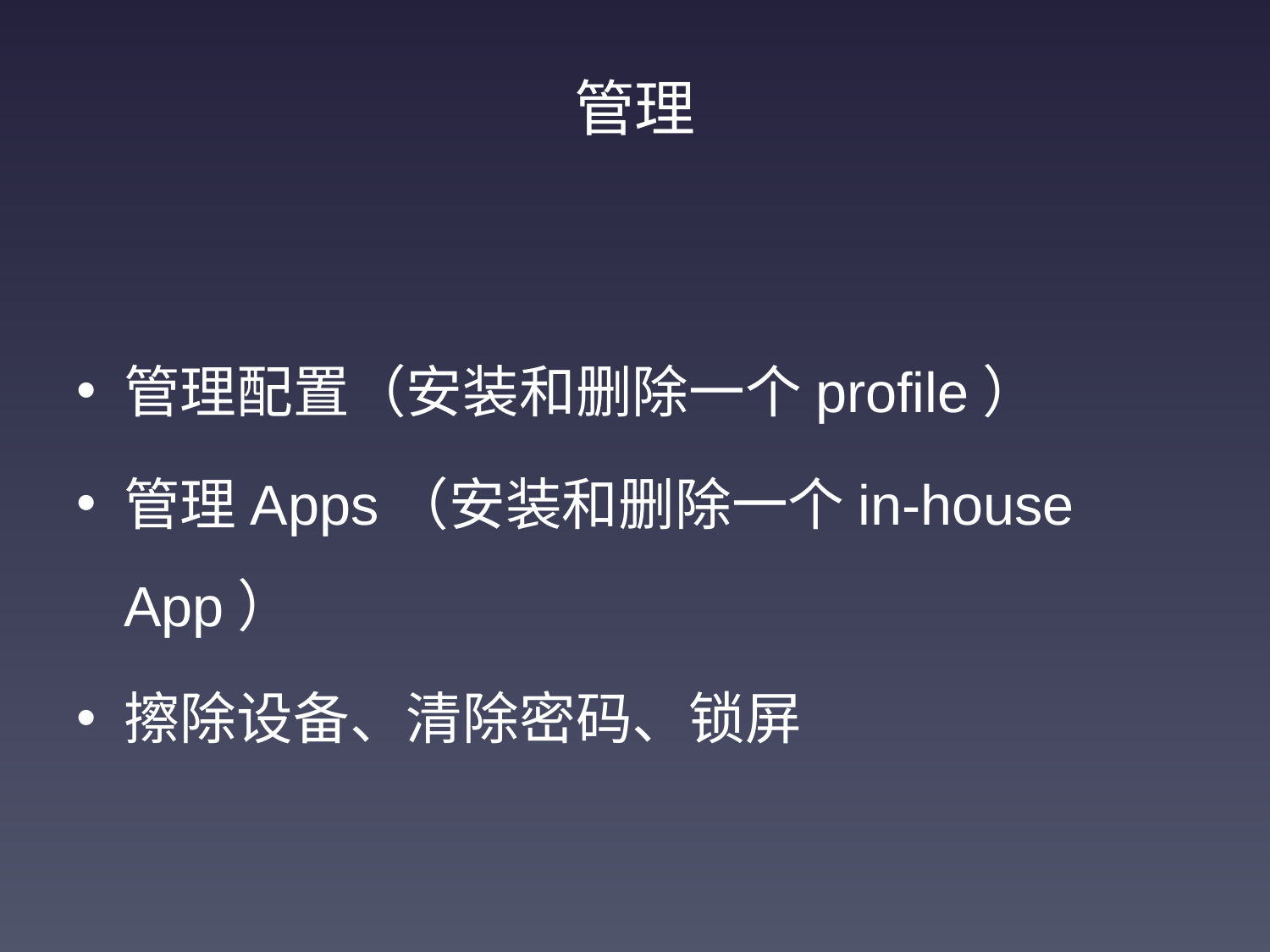

# 管理
管理配置（安装和删除一个profile）
管理Apps（安装和删除一个in-house App）
擦除设备、清除密码、锁屏